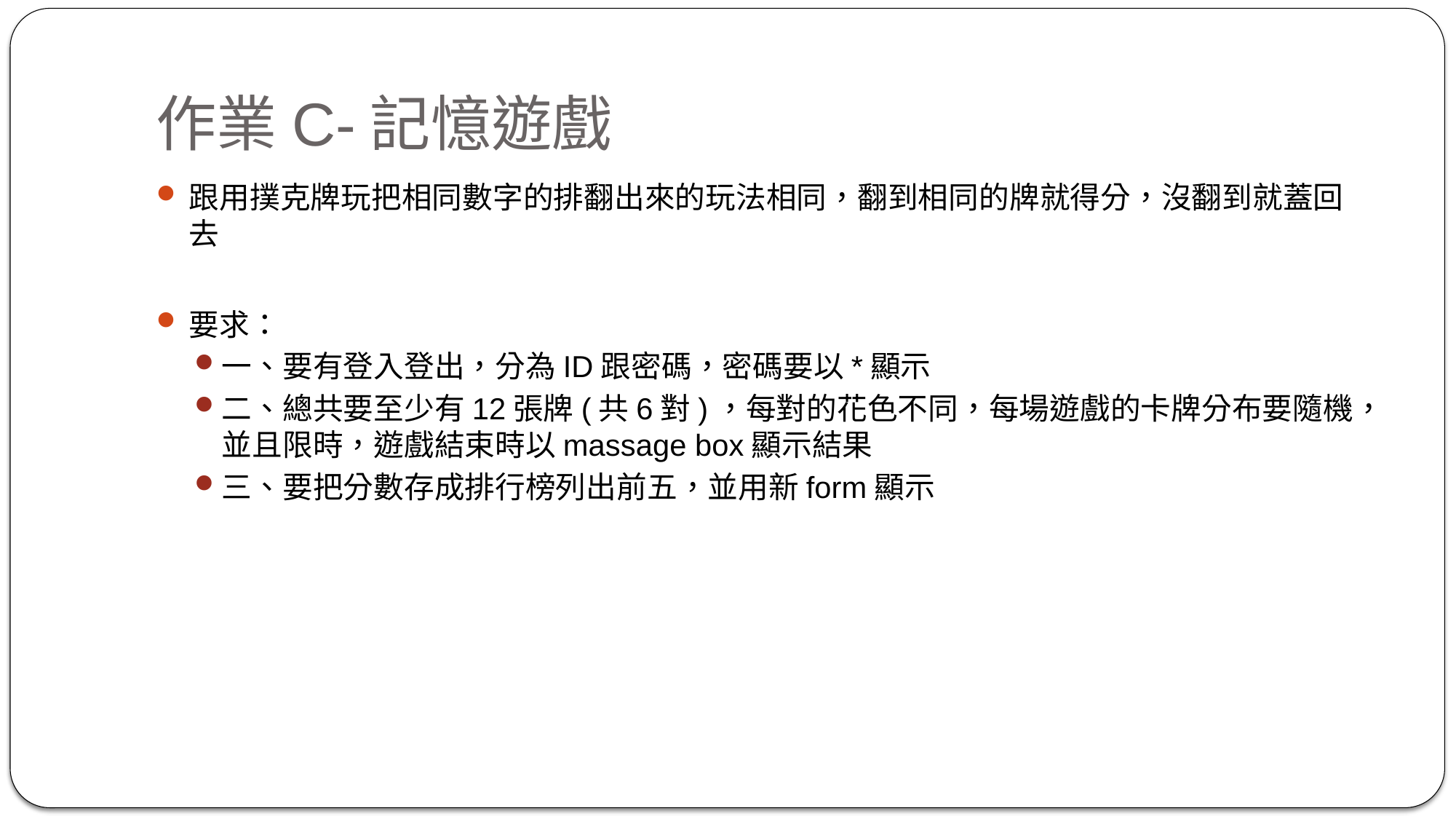

# 作業C-記憶遊戲
跟用撲克牌玩把相同數字的排翻出來的玩法相同，翻到相同的牌就得分，沒翻到就蓋回去

要求：
一、要有登入登出，分為ID跟密碼，密碼要以*顯示
二、總共要至少有12張牌(共6對)，每對的花色不同，每場遊戲的卡牌分布要隨機，並且限時，遊戲結束時以massage box顯示結果
三、要把分數存成排行榜列出前五，並用新form顯示